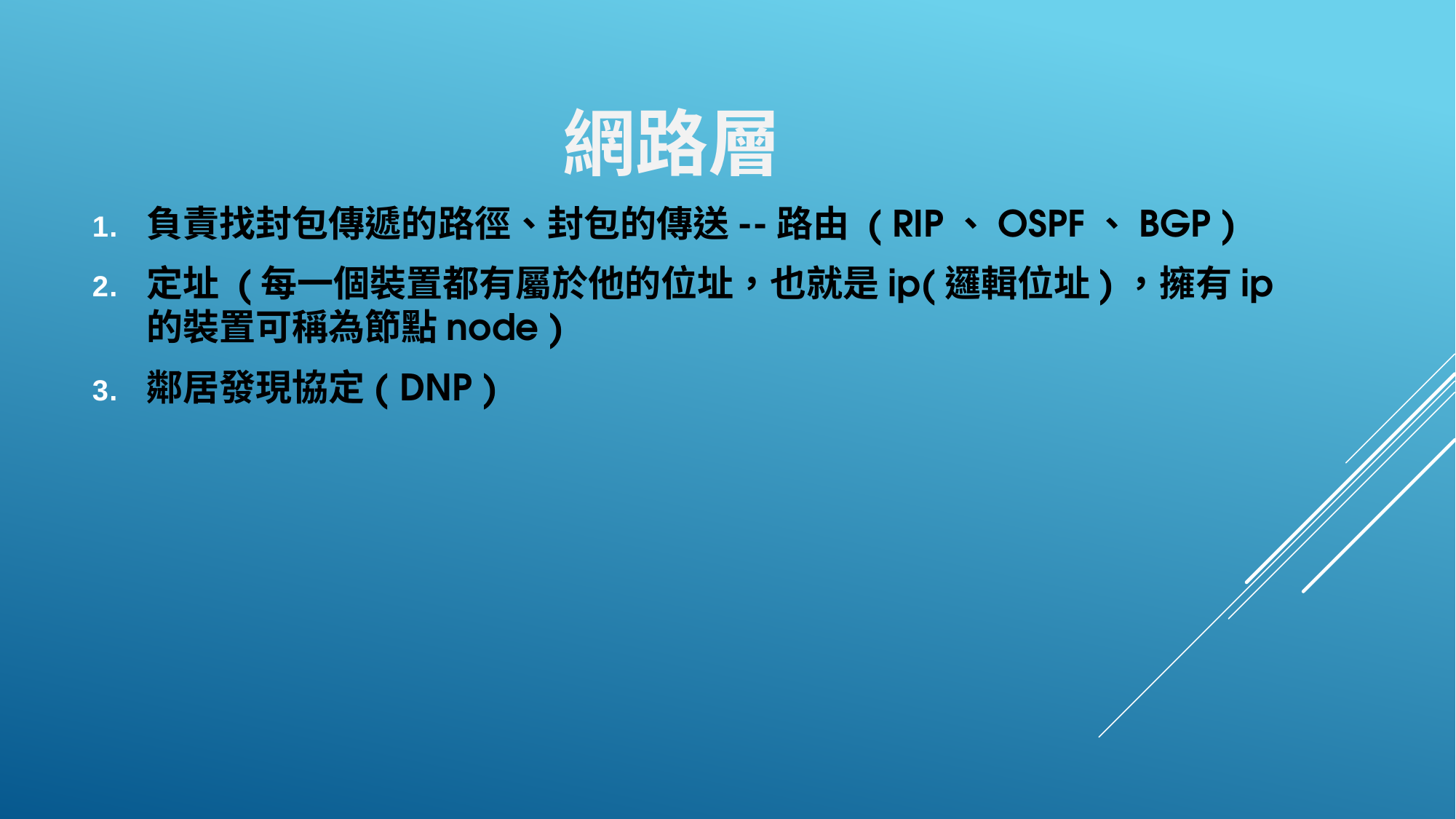

網路層
負責找封包傳遞的路徑、封包的傳送--路由 ( RIP、OSPF、BGP )
定址 (每一個裝置都有屬於他的位址，也就是ip(邏輯位址)，擁有ip的裝置可稱為節點node )
鄰居發現協定( DNP )
#